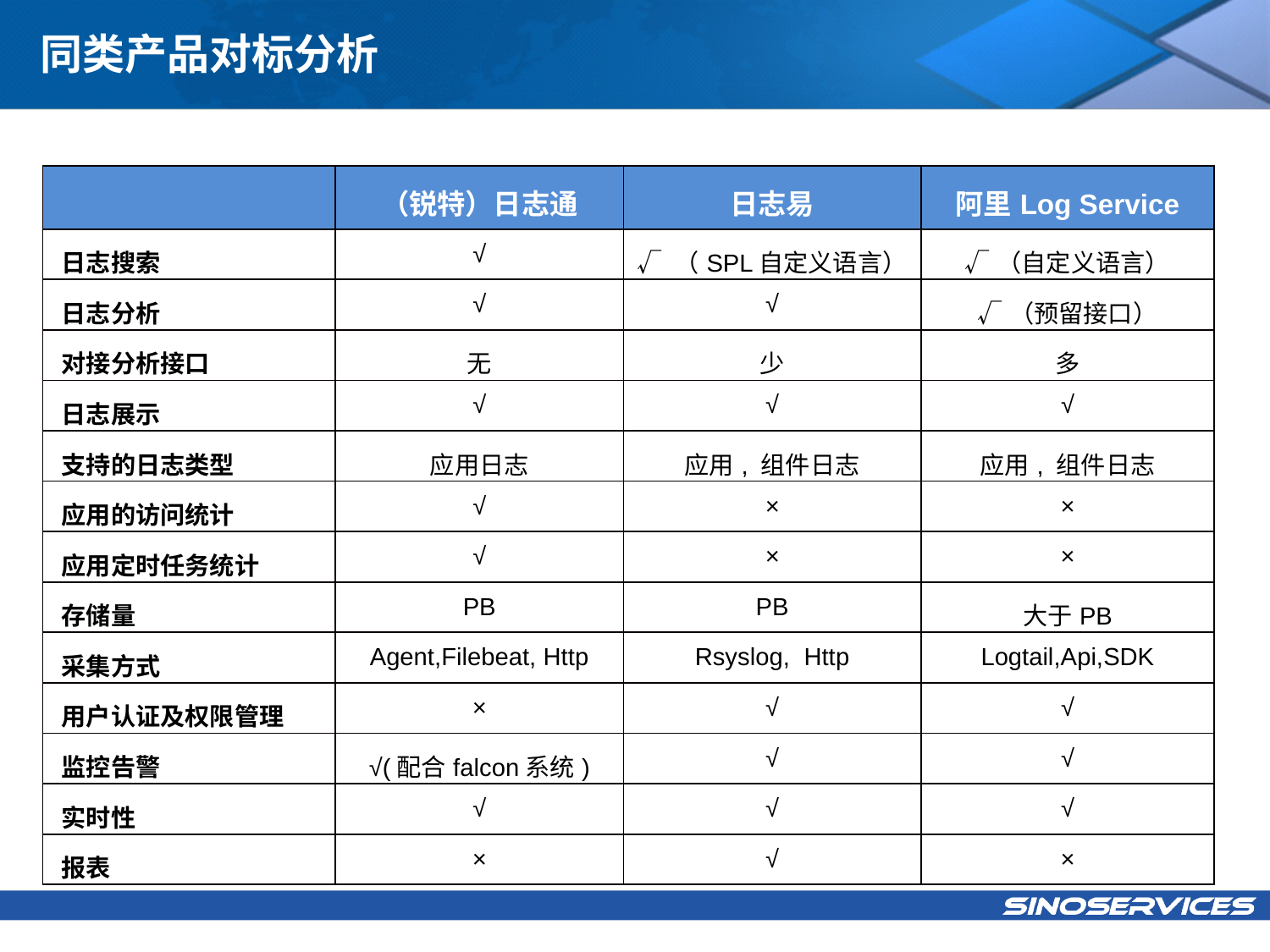

同类产品对标分析

|  | （锐特）日志通 | 日志易 | 阿里Log Service |
| --- | --- | --- | --- |
| 日志搜索 | √ | √ （SPL自定义语言） | √（自定义语言） |
| 日志分析 | √ | √ | √（预留接口） |
| 对接分析接口 | 无 | 少 | 多 |
| 日志展示 | √ | √ | √ |
| 支持的日志类型 | 应用日志 | 应用, 组件日志 | 应用, 组件日志 |
| 应用的访问统计 | √ | × | × |
| 应用定时任务统计 | √ | × | × |
| 存储量 | PB | PB | 大于PB |
| 采集方式 | Agent,Filebeat, Http | Rsyslog, Http | Logtail,Api,SDK |
| 用户认证及权限管理 | × | √ | √ |
| 监控告警 | √(配合falcon系统) | √ | √ |
| 实时性 | √ | √ | √ |
| 报表 | × | √ | × |